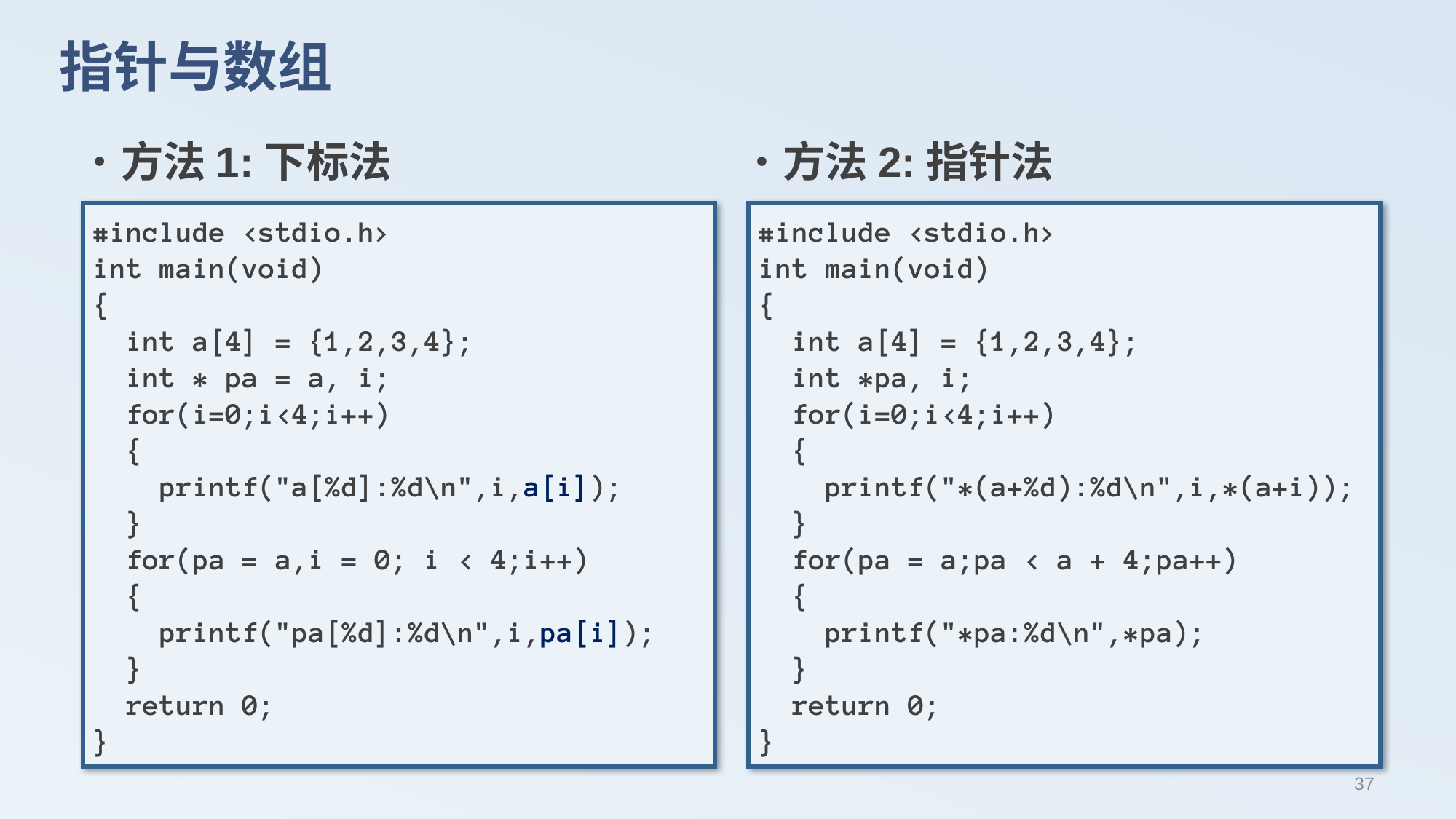

# 指针与数组
方法1:下标法
方法2:指针法
#include <stdio.h>
int main(void)
{
  int a[4] = {1,2,3,4};
  int * pa = a, i;
  for(i=0;i<4;i++)
  {
    printf("a[%d]:%d\n",i,a[i]);
  }
  for(pa = a,i = 0; i < 4;i++)
  {
    printf("pa[%d]:%d\n",i,pa[i]);
  }
  return 0;
}
#include <stdio.h>
int main(void)
{
  int a[4] = {1,2,3,4};
  int *pa, i;
  for(i=0;i<4;i++)
  {
    printf("*(a+%d):%d\n",i,*(a+i));
  }
  for(pa = a;pa < a + 4;pa++)
  {
    printf("*pa:%d\n",*pa);
  }
  return 0;
}